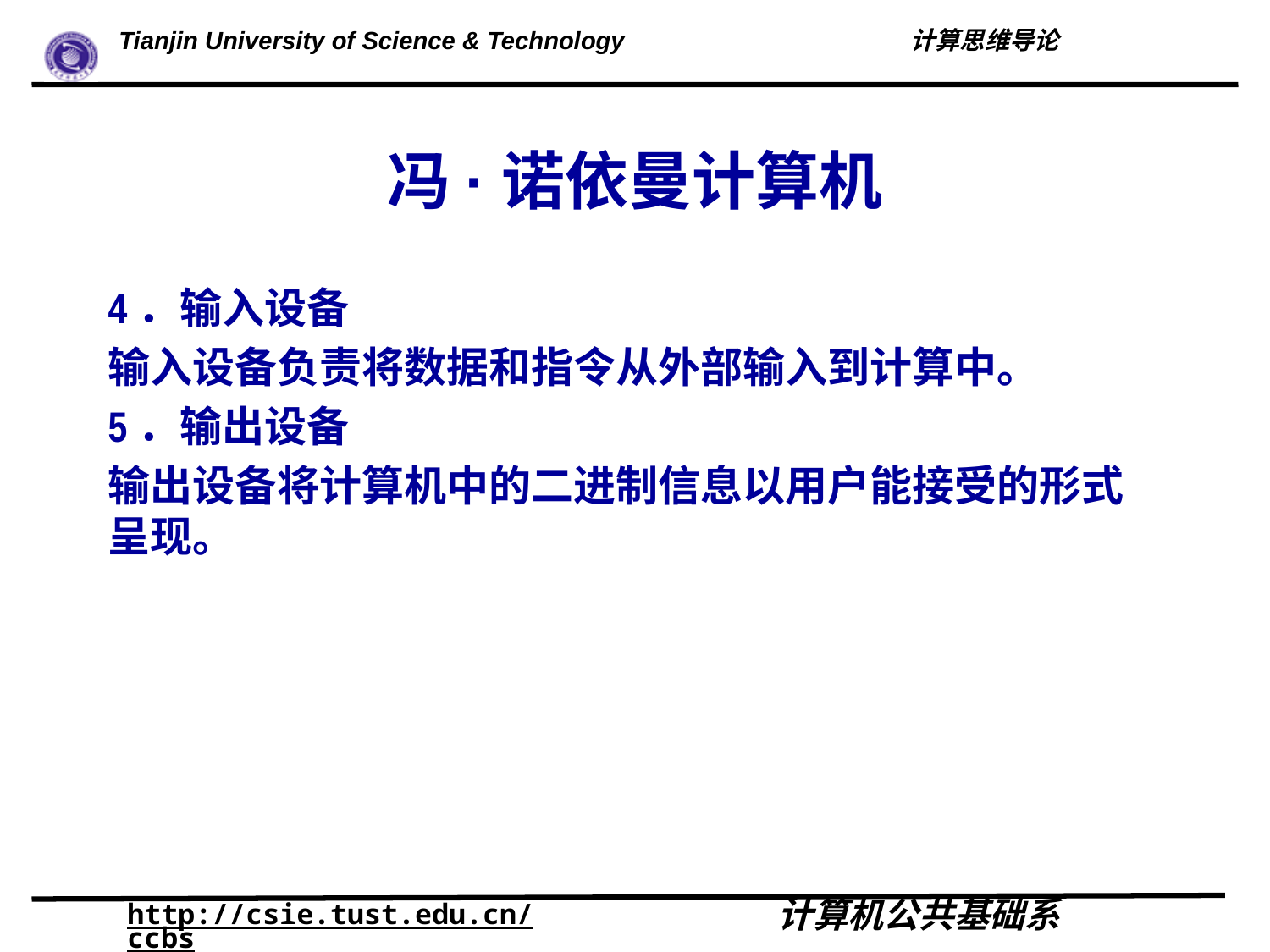

# 冯·诺依曼计算机
4．输入设备
输入设备负责将数据和指令从外部输入到计算中。
5．输出设备
输出设备将计算机中的二进制信息以用户能接受的形式呈现。